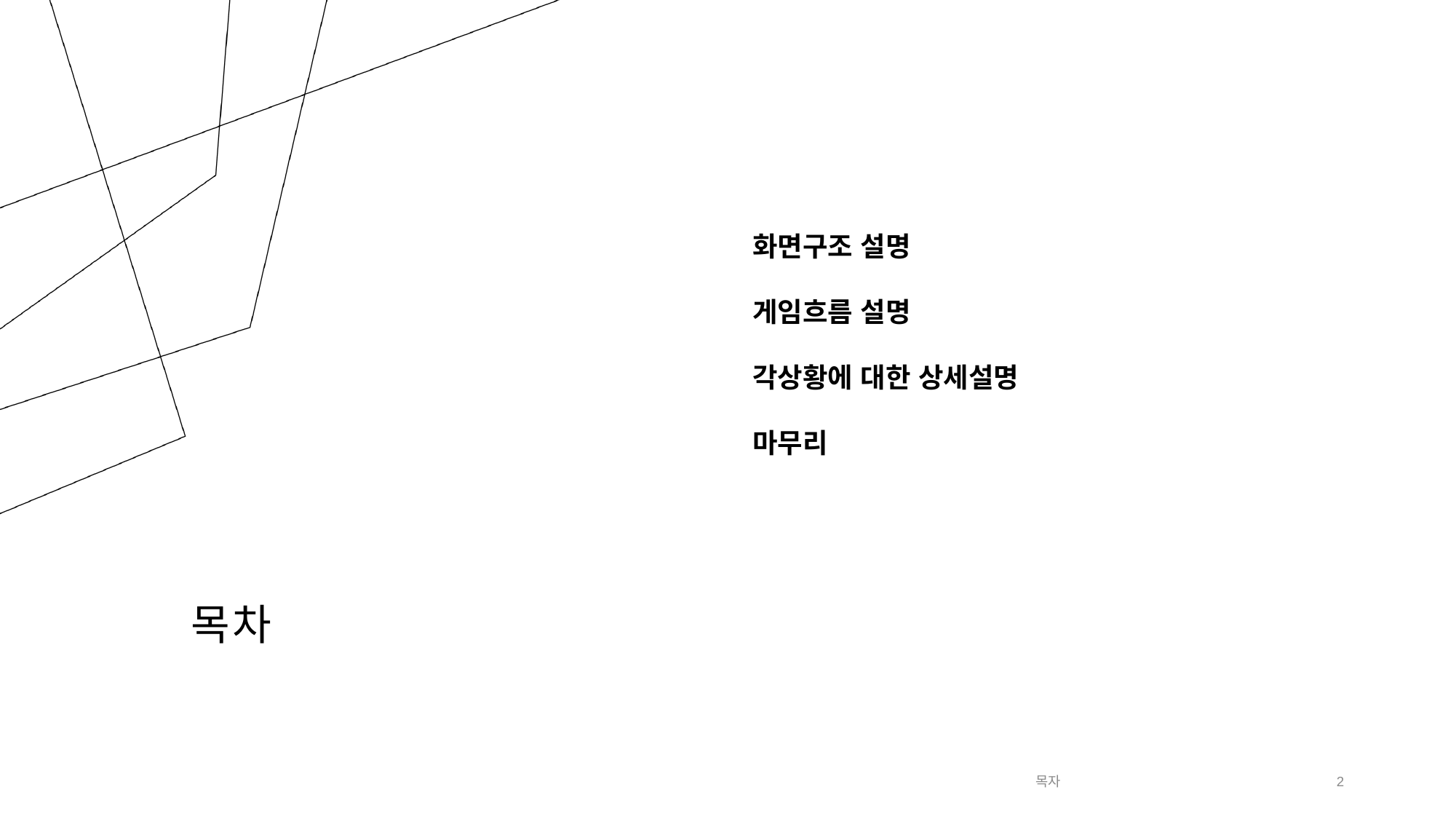

화면구조 설명

게임흐름 설명

각상황에 대한 상세설명

마무리
# 목차
목자
2